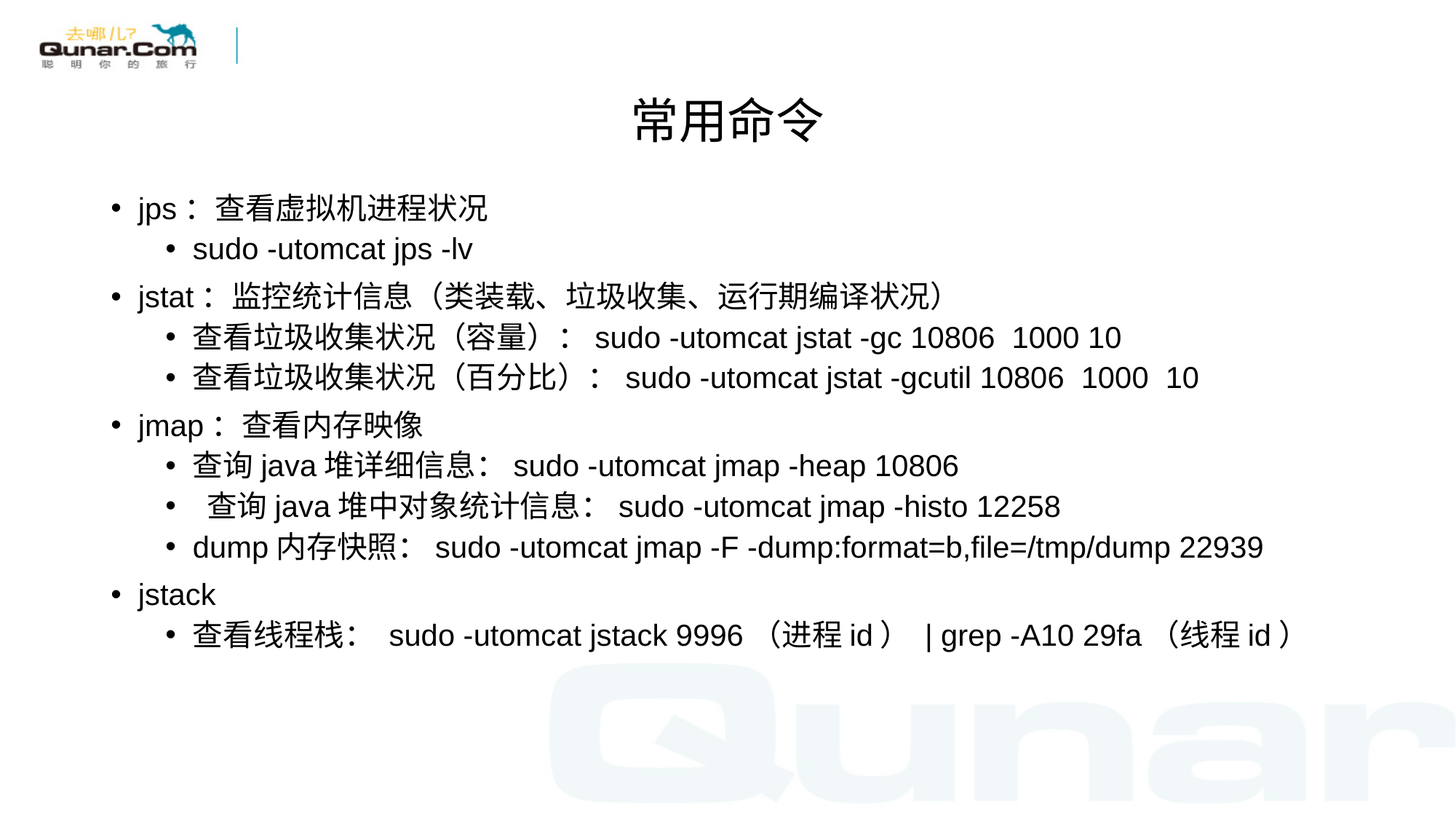

# 常用命令
jps：查看虚拟机进程状况
sudo -utomcat jps -lv
jstat：监控统计信息（类装载、垃圾收集、运行期编译状况）
查看垃圾收集状况（容量）：sudo -utomcat jstat -gc 10806  1000 10
查看垃圾收集状况（百分比）：sudo -utomcat jstat -gcutil 10806  1000  10
jmap：查看内存映像
查询java堆详细信息：sudo -utomcat jmap -heap 10806
 查询java堆中对象统计信息：sudo -utomcat jmap -histo 12258
dump内存快照：sudo -utomcat jmap -F -dump:format=b,file=/tmp/dump 22939
jstack
查看线程栈： sudo -utomcat jstack 9996（进程id） | grep -A10 29fa（线程id）